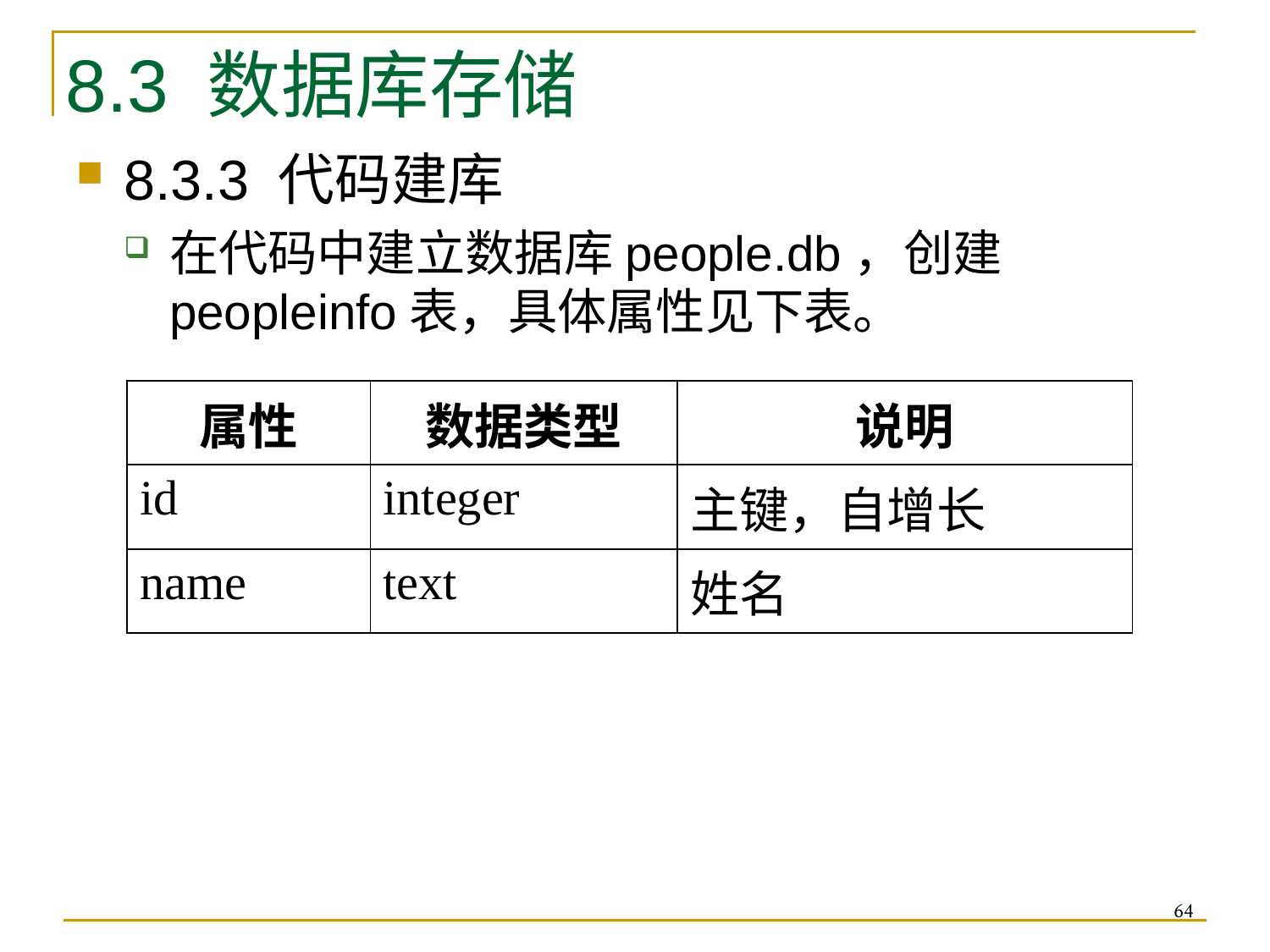

# 8.3 数据库存储
8.3.3 代码建库
在代码中建立数据库people.db，创建peopleinfo表，具体属性见下表。
| 属性 | 数据类型 | 说明 |
| --- | --- | --- |
| id | integer | 主键，自增长 |
| name | text | 姓名 |
64